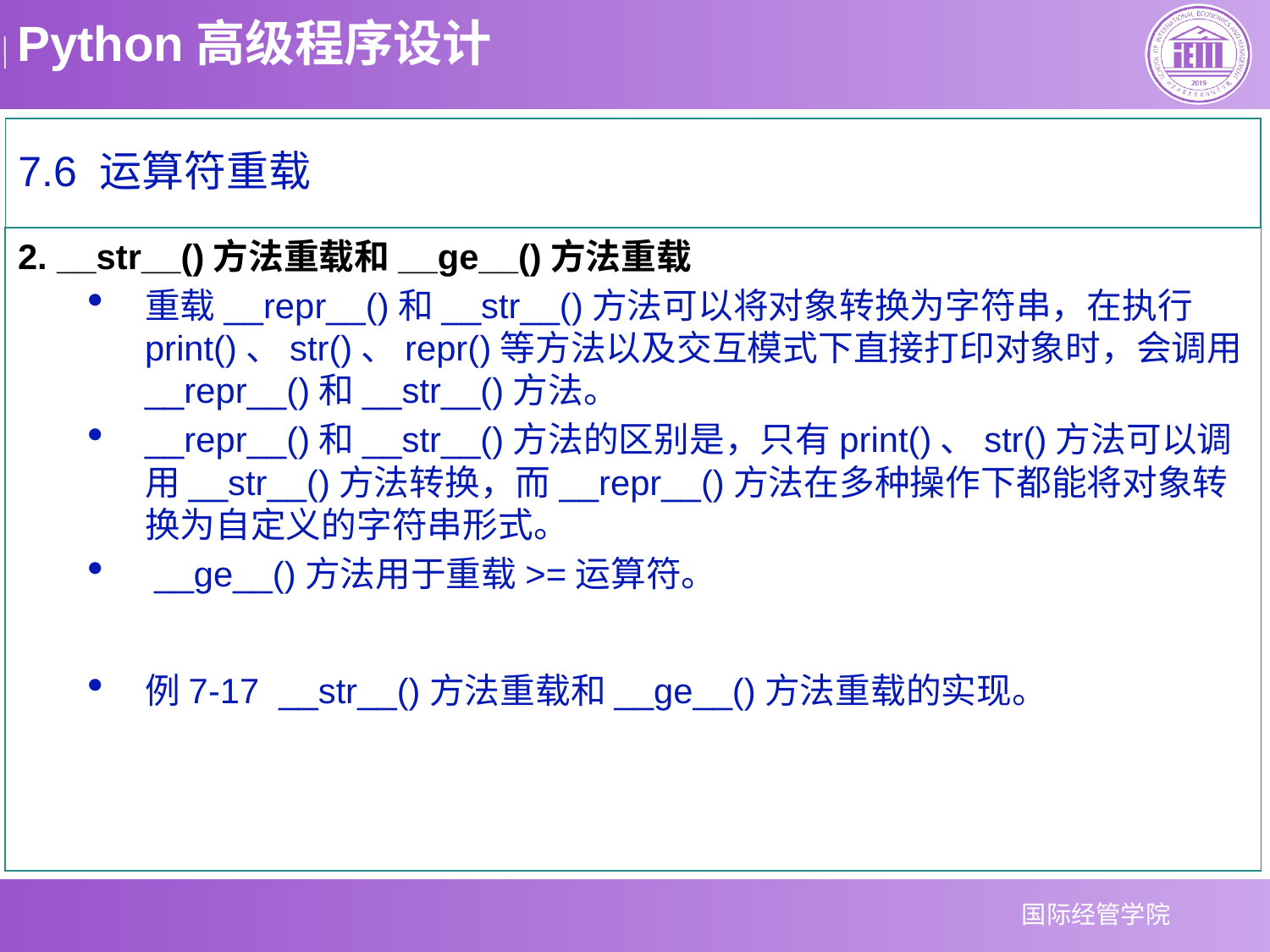

# 7.6 运算符重载
2. __str__()方法重载和__ge__()方法重载
重载__repr__()和__str__()方法可以将对象转换为字符串，在执行print()、str()、repr()等方法以及交互模式下直接打印对象时，会调用__repr__()和__str__()方法。
__repr__()和__str__()方法的区别是，只有print()、str()方法可以调用__str__()方法转换，而__repr__()方法在多种操作下都能将对象转换为自定义的字符串形式。
 __ge__()方法用于重载>=运算符。

例7-17  __str__()方法重载和__ge__()方法重载的实现。